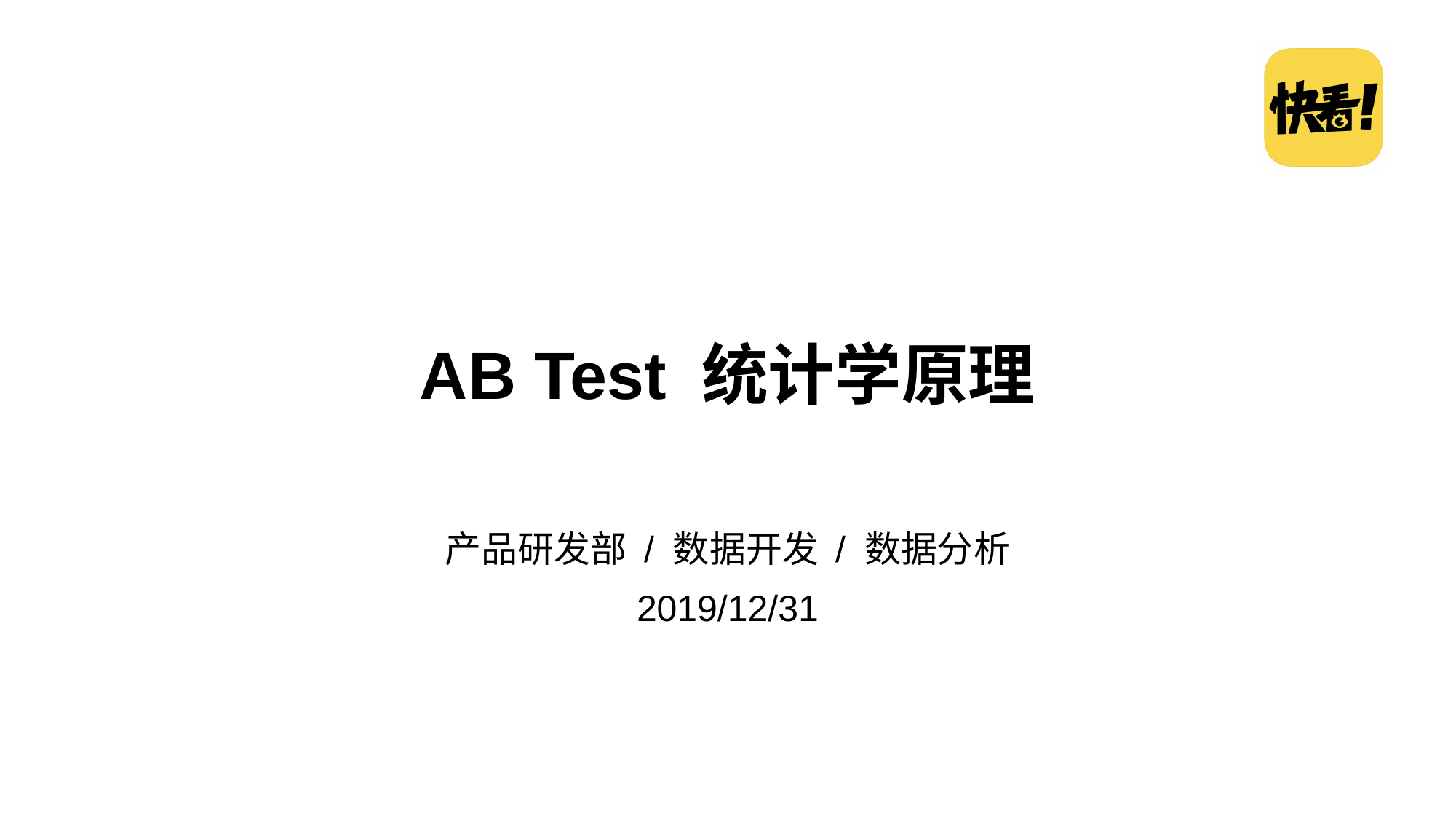

# AB Test 统计学原理
产品研发部 / 数据开发 / 数据分析
2019/12/31